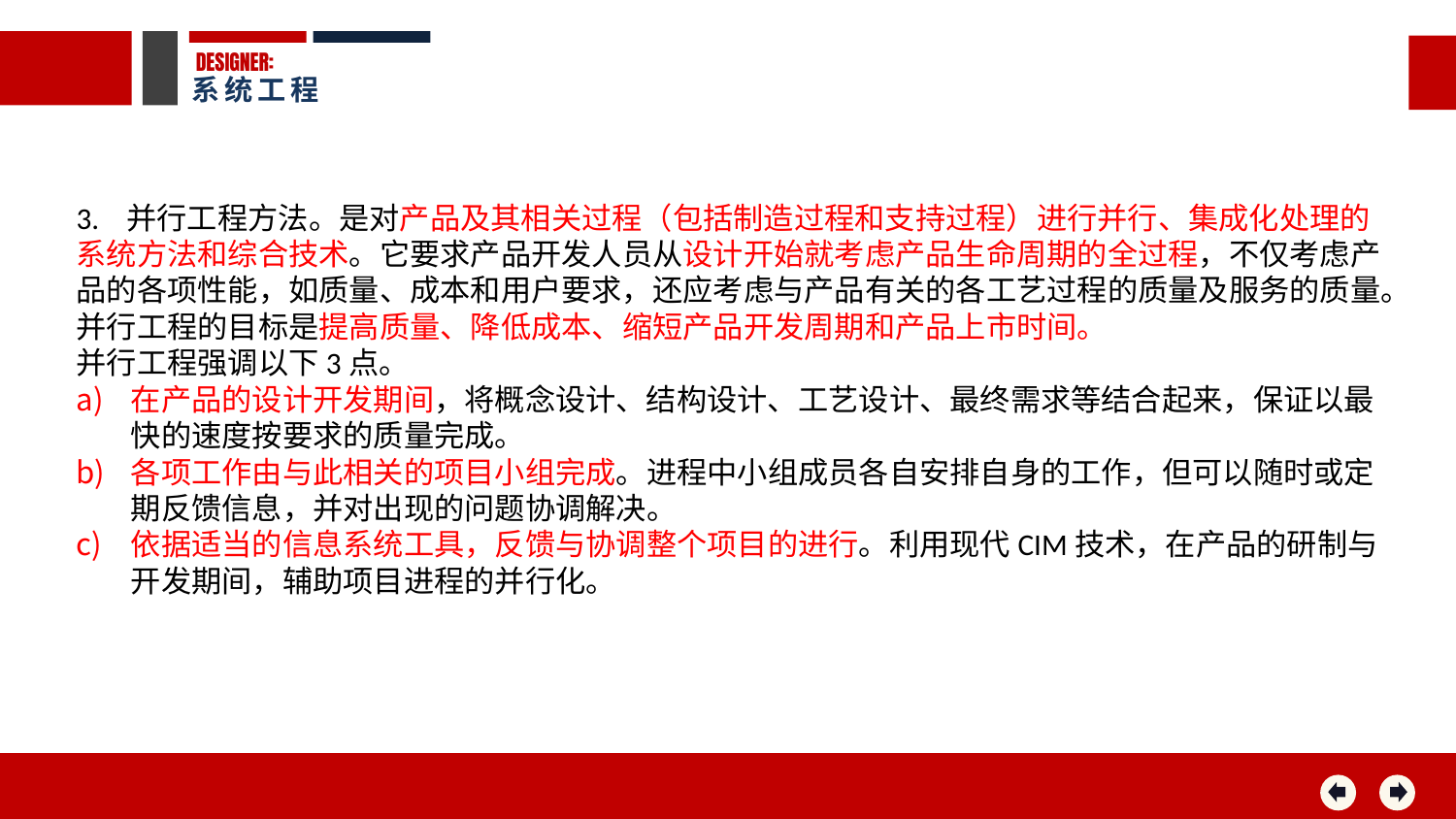

DESIGNER:
系统工程
3.   并行工程方法。是对产品及其相关过程（包括制造过程和支持过程）进行并行、集成化处理的系统方法和综合技术。它要求产品开发人员从设计开始就考虑产品生命周期的全过程，不仅考虑产品的各项性能，如质量、成本和用户要求，还应考虑与产品有关的各工艺过程的质量及服务的质量。并行工程的目标是提高质量、降低成本、缩短产品开发周期和产品上市时间。
并行工程强调以下3点。
在产品的设计开发期间，将概念设计、结构设计、工艺设计、最终需求等结合起来，保证以最快的速度按要求的质量完成。
各项工作由与此相关的项目小组完成。进程中小组成员各自安排自身的工作，但可以随时或定期反馈信息，并对出现的问题协调解决。
依据适当的信息系统工具，反馈与协调整个项目的进行。利用现代CIM技术，在产品的研制与开发期间，辅助项目进程的并行化。